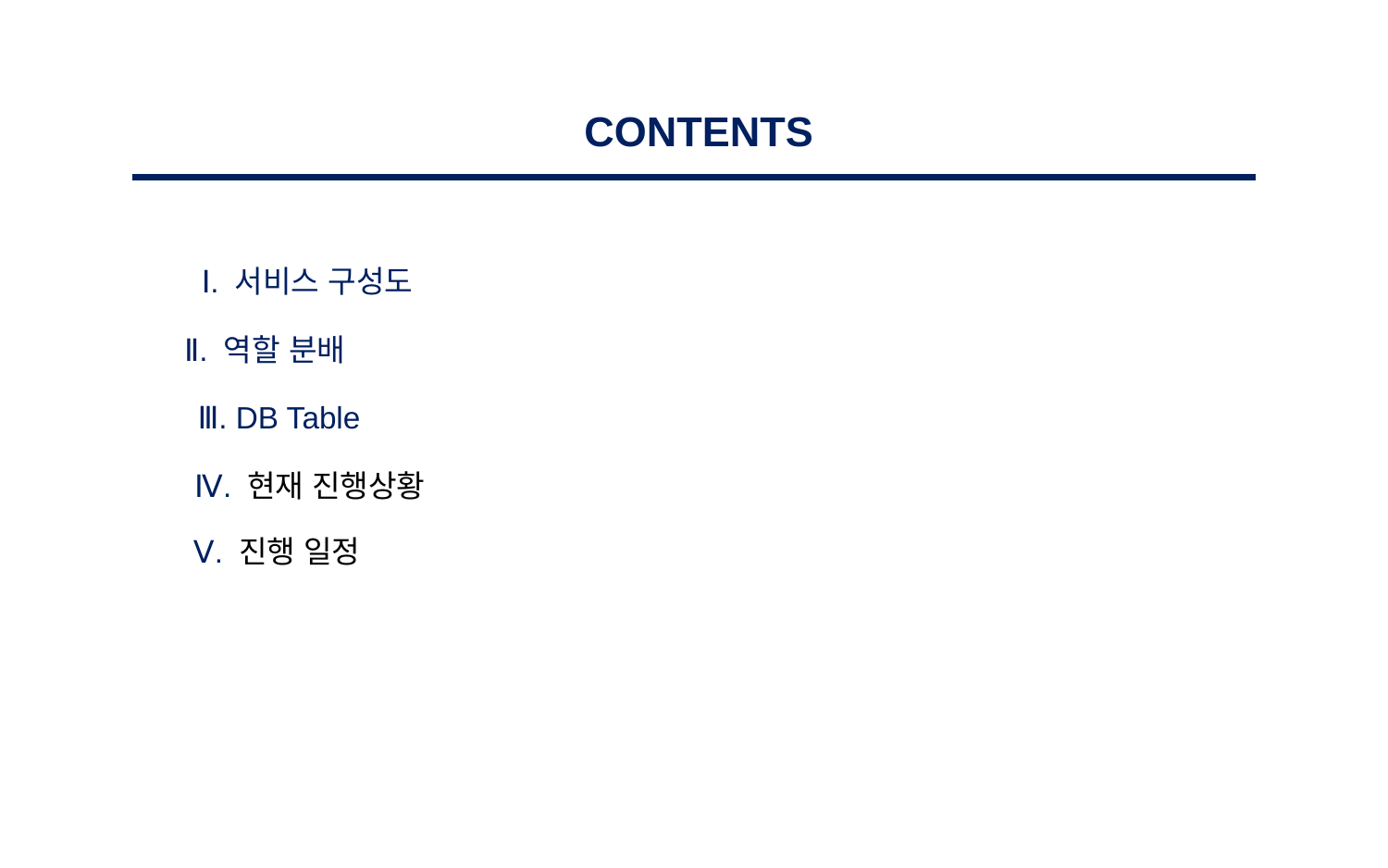

CONTENTS
Ⅰ. 서비스 구성도
Ⅱ. 역할 분배
Ⅲ. DB Table
Ⅳ. 현재 진행상황
Ⅴ. 진행 일정